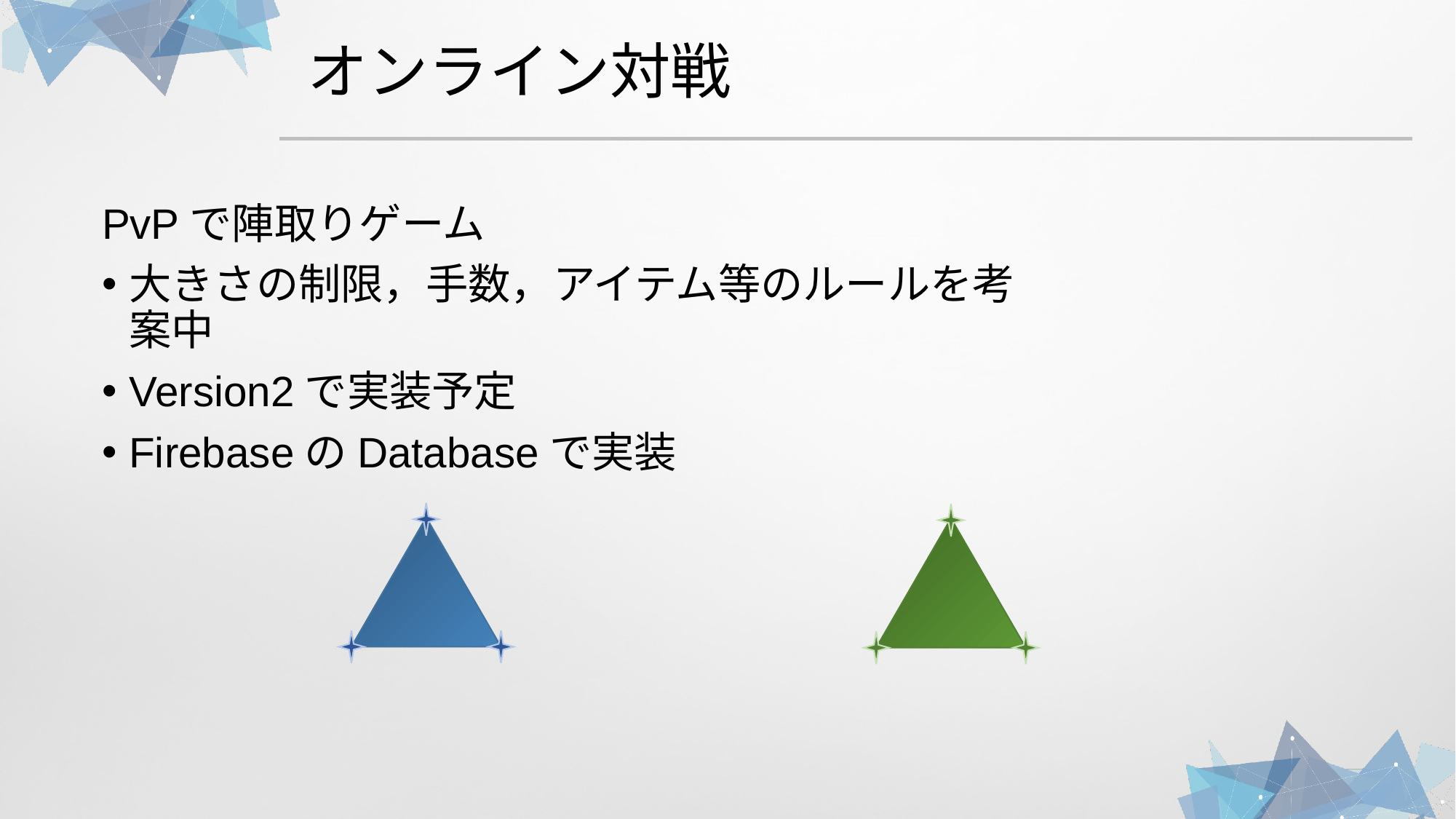

# オンライン対戦
PvPで陣取りゲーム
大きさの制限，手数，アイテム等のルールを考案中
Version2で実装予定
FirebaseのDatabaseで実装